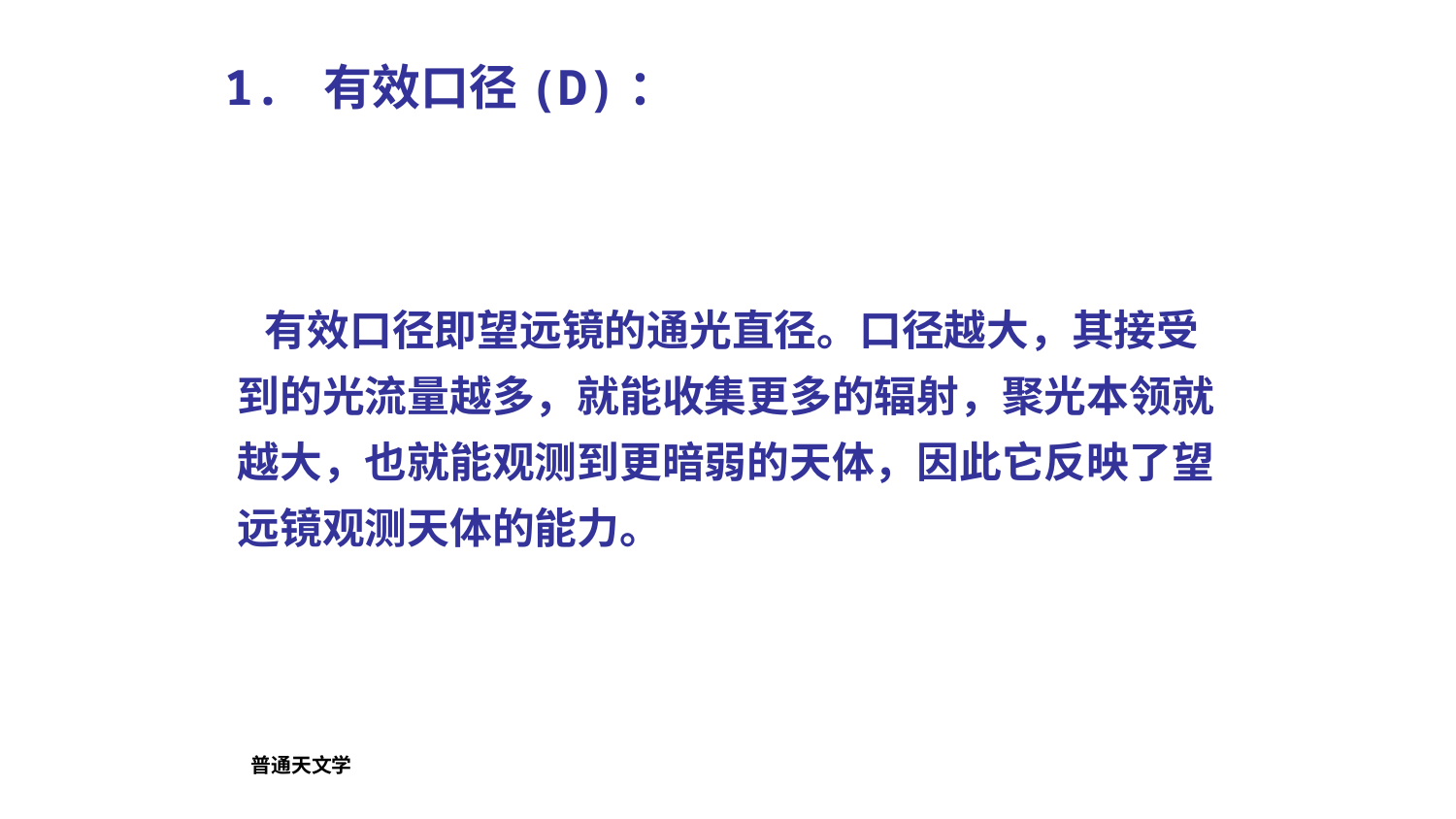

# 1. 有效口径(D)：
      有效口径即望远镜的通光直径。口径越大，其接受到的光流量越多，就能收集更多的辐射，聚光本领就越大，也就能观测到更暗弱的天体，因此它反映了望远镜观测天体的能力。

普通天文学